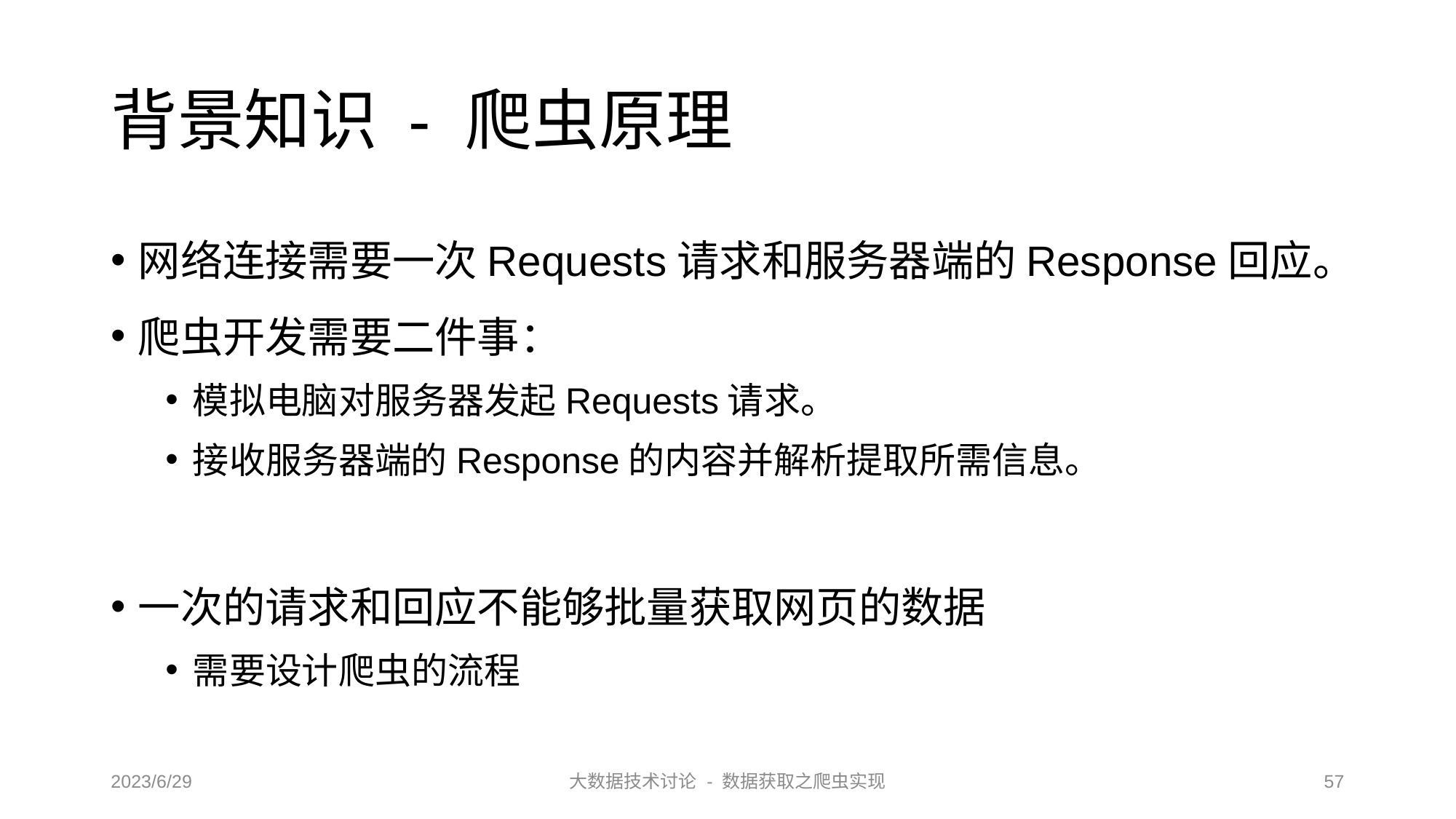

# 背景知识 - 爬虫原理
网络连接需要一次Requests请求和服务器端的Response回应。
爬虫开发需要二件事：
模拟电脑对服务器发起Requests请求。
接收服务器端的Response的内容并解析提取所需信息。

一次的请求和回应不能够批量获取网页的数据
需要设计爬虫的流程

2023/6/29
大数据技术讨论 - 数据获取之爬虫实现
57